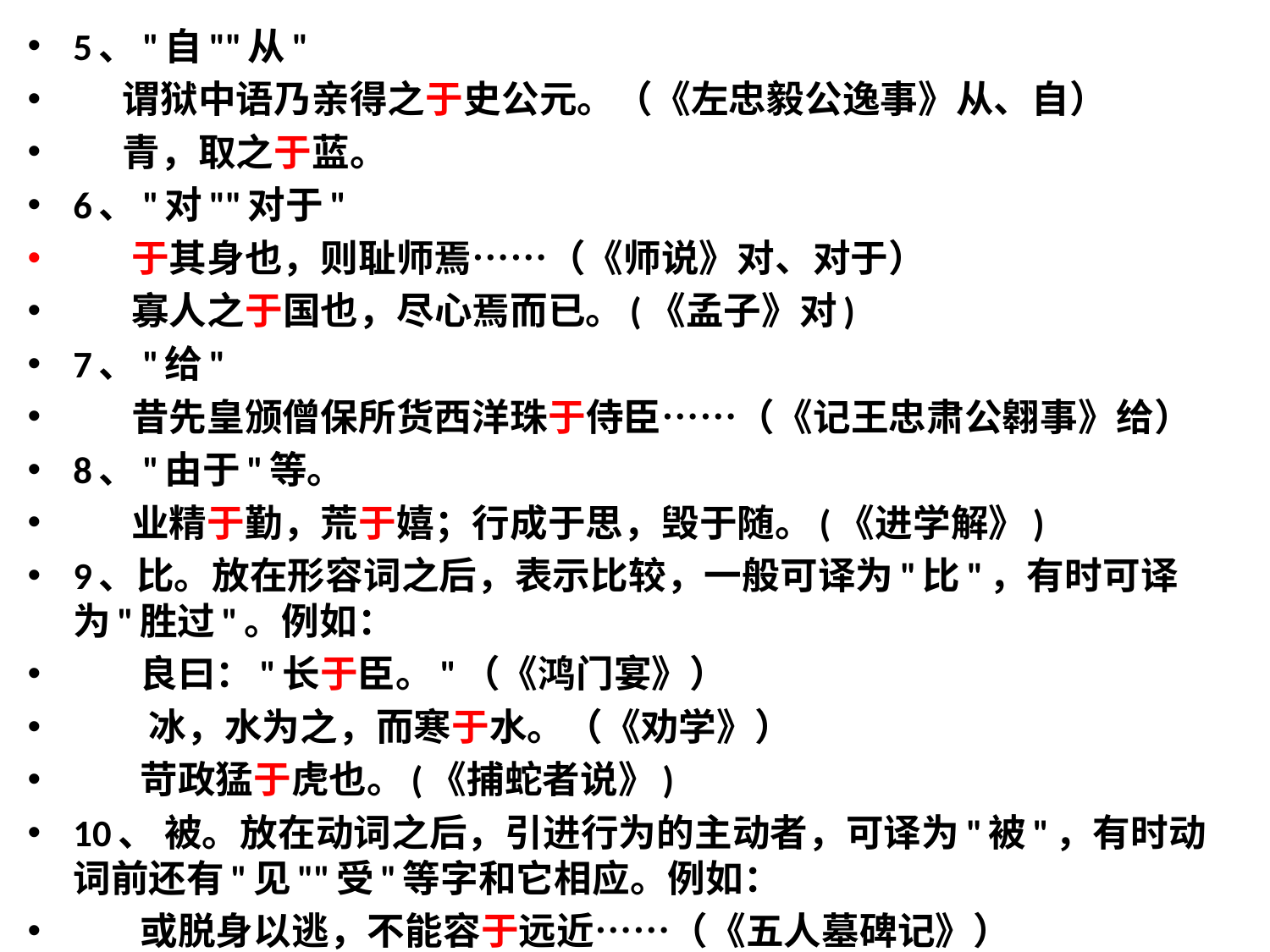

5、"自""从"
     谓狱中语乃亲得之于史公元。（《左忠毅公逸事》从、自）
     青，取之于蓝。
6、"对""对于"
      于其身也，则耻师焉……（《师说》对、对于）
      寡人之于国也，尽心焉而已。(《孟子》对)
7、"给"
      昔先皇颁僧保所货西洋珠于侍臣……（《记王忠肃公翱事》给）
8、"由于"等。
      业精于勤，荒于嬉；行成于思，毁于随。(《进学解》)
9、比。放在形容词之后，表示比较，一般可译为"比"，有时可译为"胜过"。例如：
       良曰："长于臣。"（《鸿门宴》）
        冰，水为之，而寒于水。（《劝学》）
       苛政猛于虎也。(《捕蛇者说》)
10、 被。放在动词之后，引进行为的主动者，可译为"被"，有时动词前还有"见""受"等字和它相应。例如：
       或脱身以逃，不能容于远近……（《五人墓碑记》）